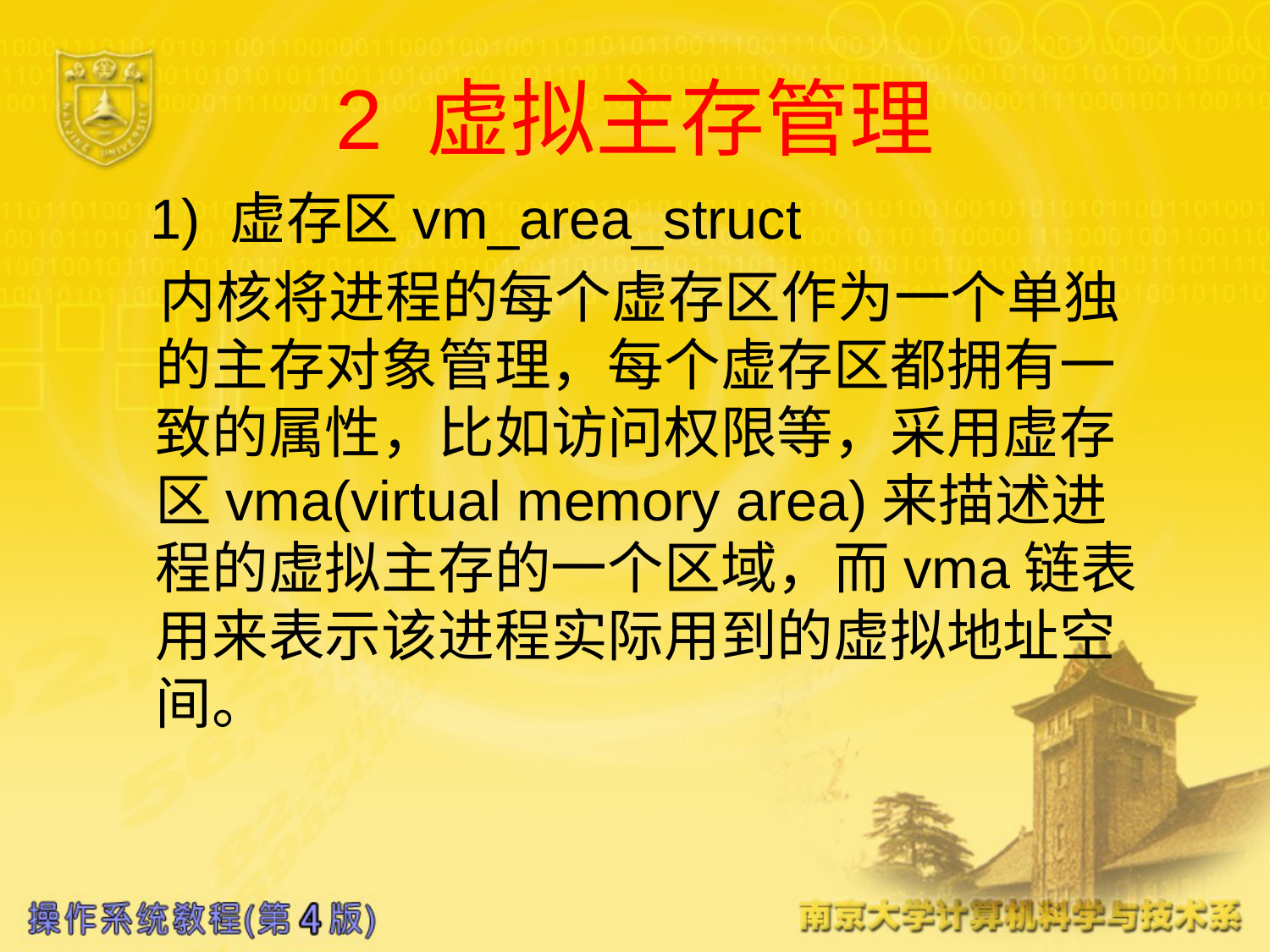

# 2 虚拟主存管理
   1) 虚存区vm_area_struct
   内核将进程的每个虚存区作为一个单独的主存对象管理，每个虚存区都拥有一致的属性，比如访问权限等，采用虚存区vma(virtual memory area)来描述进程的虚拟主存的一个区域，而vma链表用来表示该进程实际用到的虚拟地址空间。